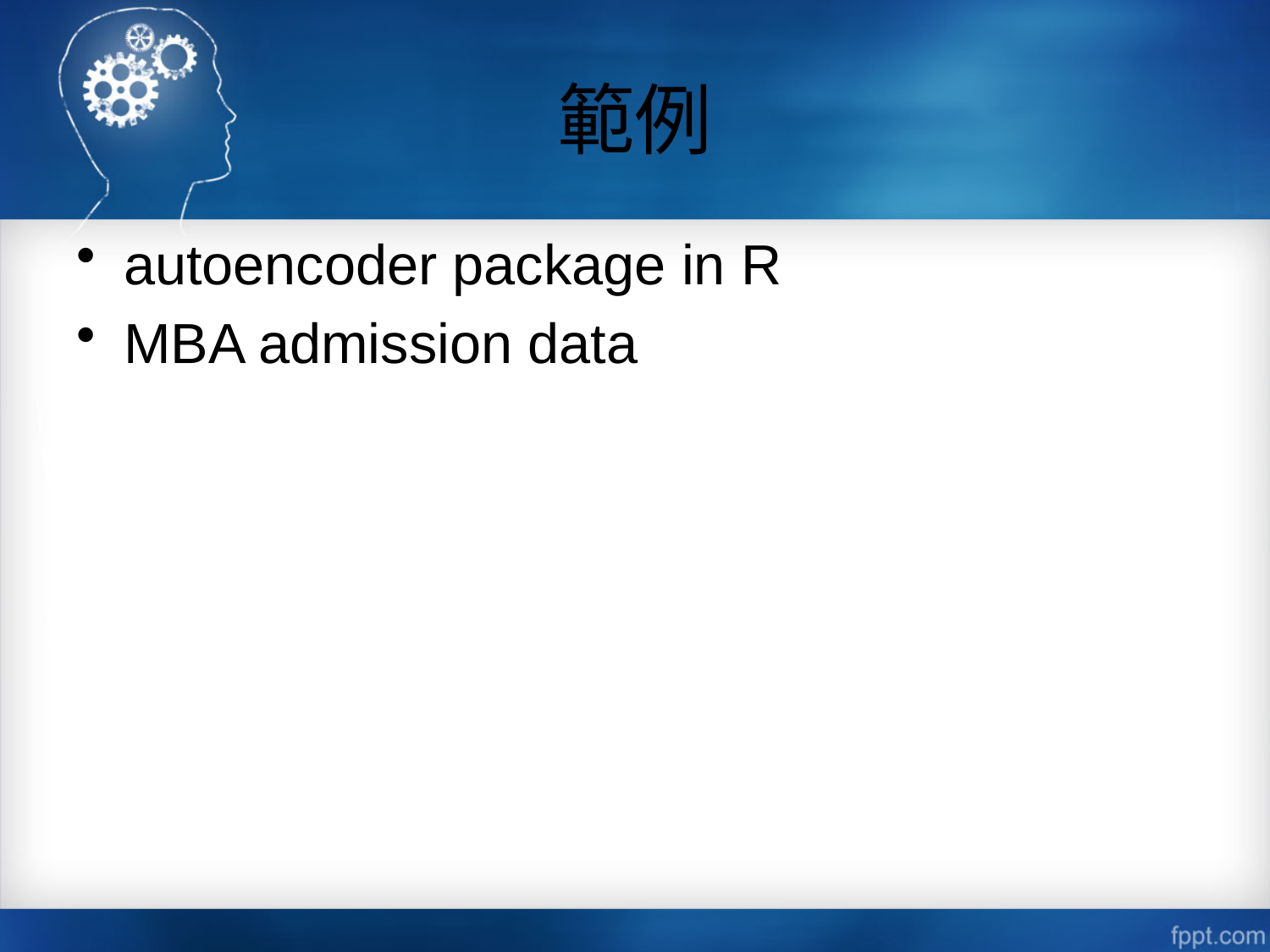

# 範例
autoencoder package in R
MBA admission data